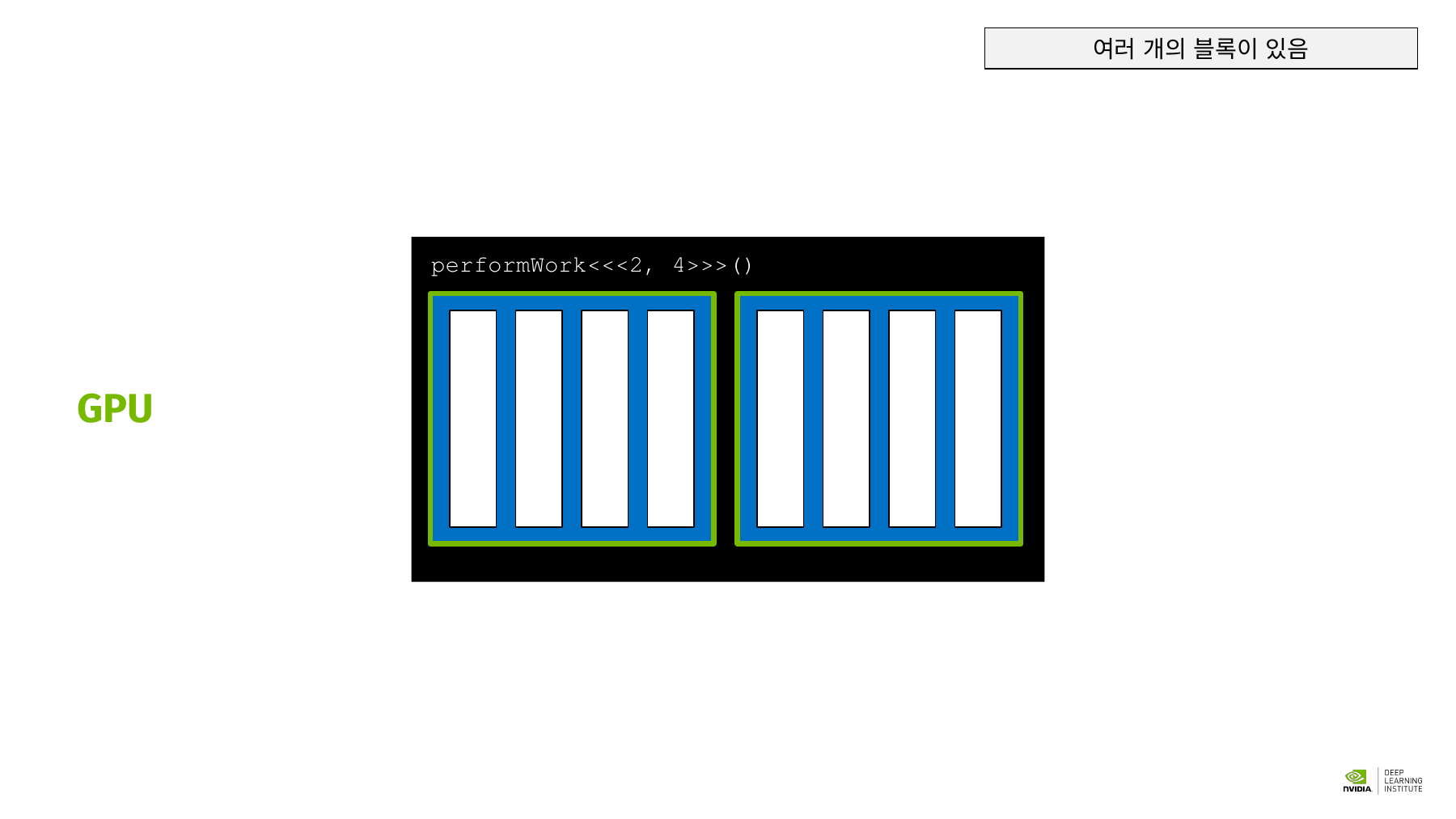

여러 개의 블록이 있음

performWork<<<2, 4>>>()

GPU